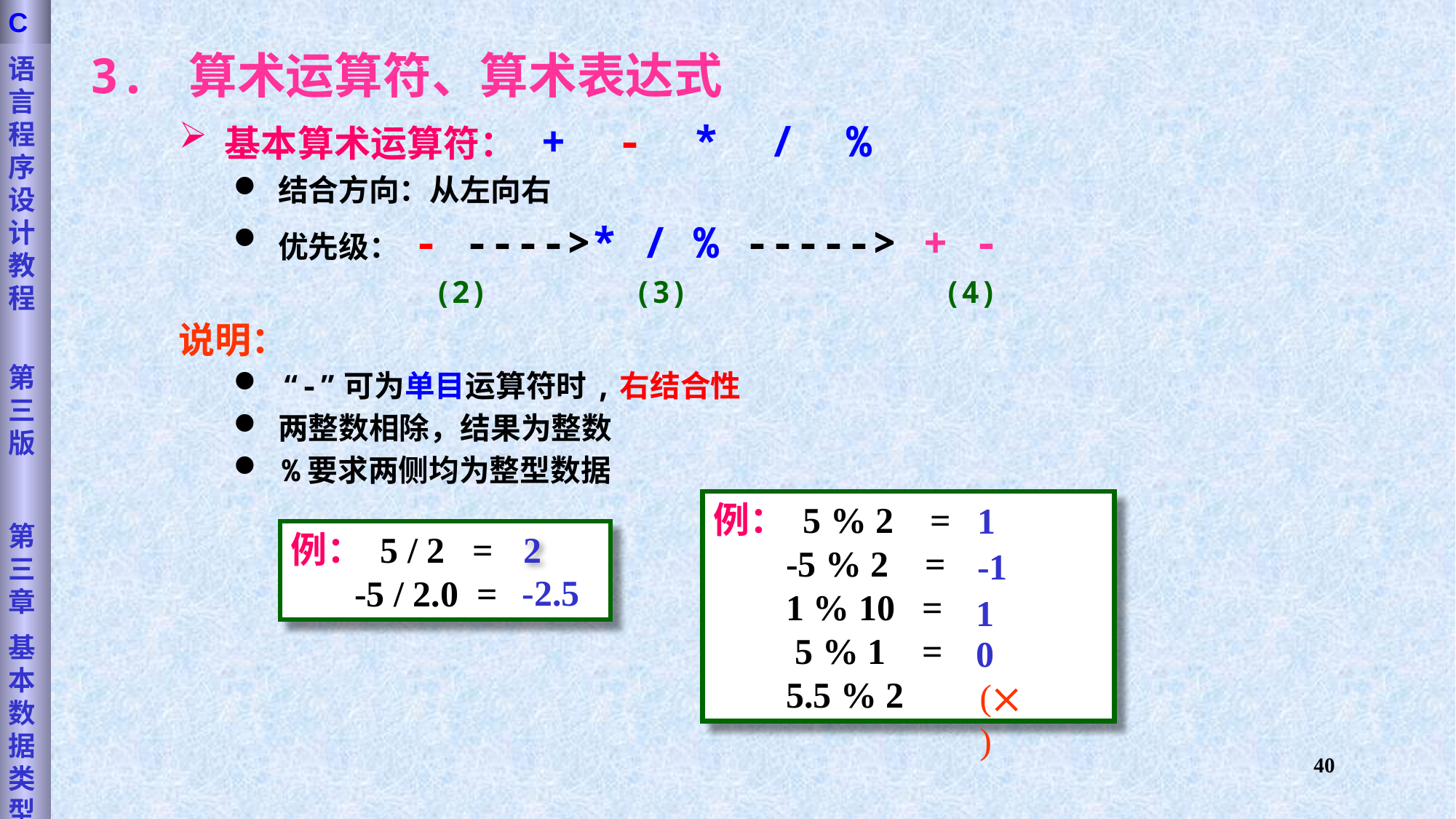

语言程序设计教程
第三版

第三章
基本数据类型
C
3. 算术运算符、算术表达式
 基本算术运算符：  +  -  *  /  %
 结合方向：从左向右
 优先级： - ---->* / % -----> + -
           (2)        (3)              (4)
说明：
 “-”可为单目运算符时,右结合性
 两整数相除，结果为整数
 %要求两侧均为整型数据

例： 5 % 2    =
        -5 % 2    =
        1 % 10   =
         5 % 1    =
        5.5 % 2
1
例： 5 / 2   =
       -5 / 2.0  =
2
-1
-2.5
1
0
(×)
40